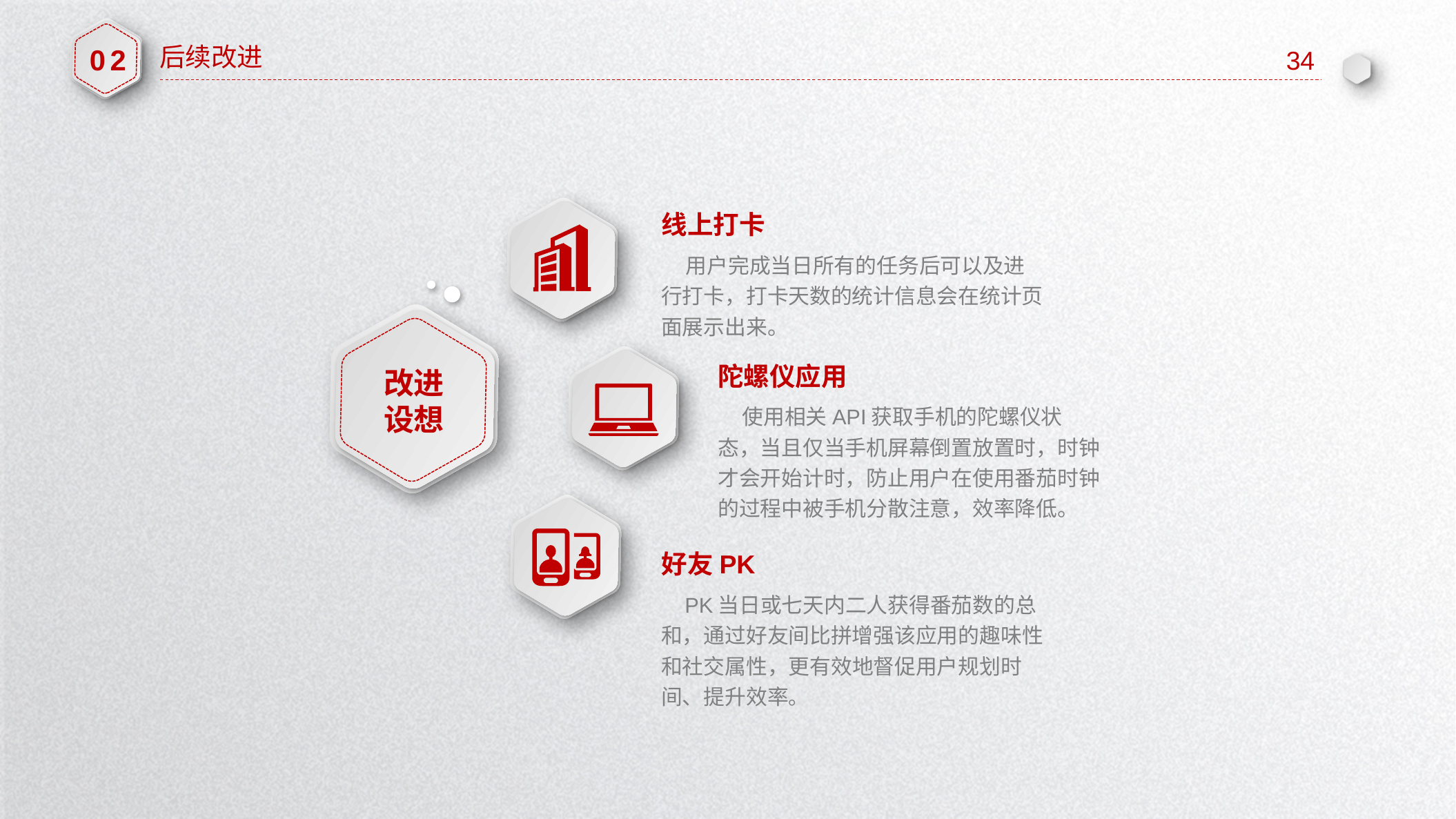

02
后续改进
34

线上打卡

    用户完成当日所有的任务后可以及进行打卡，打卡天数的统计信息会在统计页面展示出来。

陀螺仪应用
改进
设想

    使用相关API获取手机的陀螺仪状态，当且仅当手机屏幕倒置放置时，时钟才会开始计时，防止用户在使用番茄时钟的过程中被手机分散注意，效率降低。

好友PK
    PK当日或七天内二人获得番茄数的总和，通过好友间比拼增强该应用的趣味性和社交属性，更有效地督促用户规划时间、提升效率。